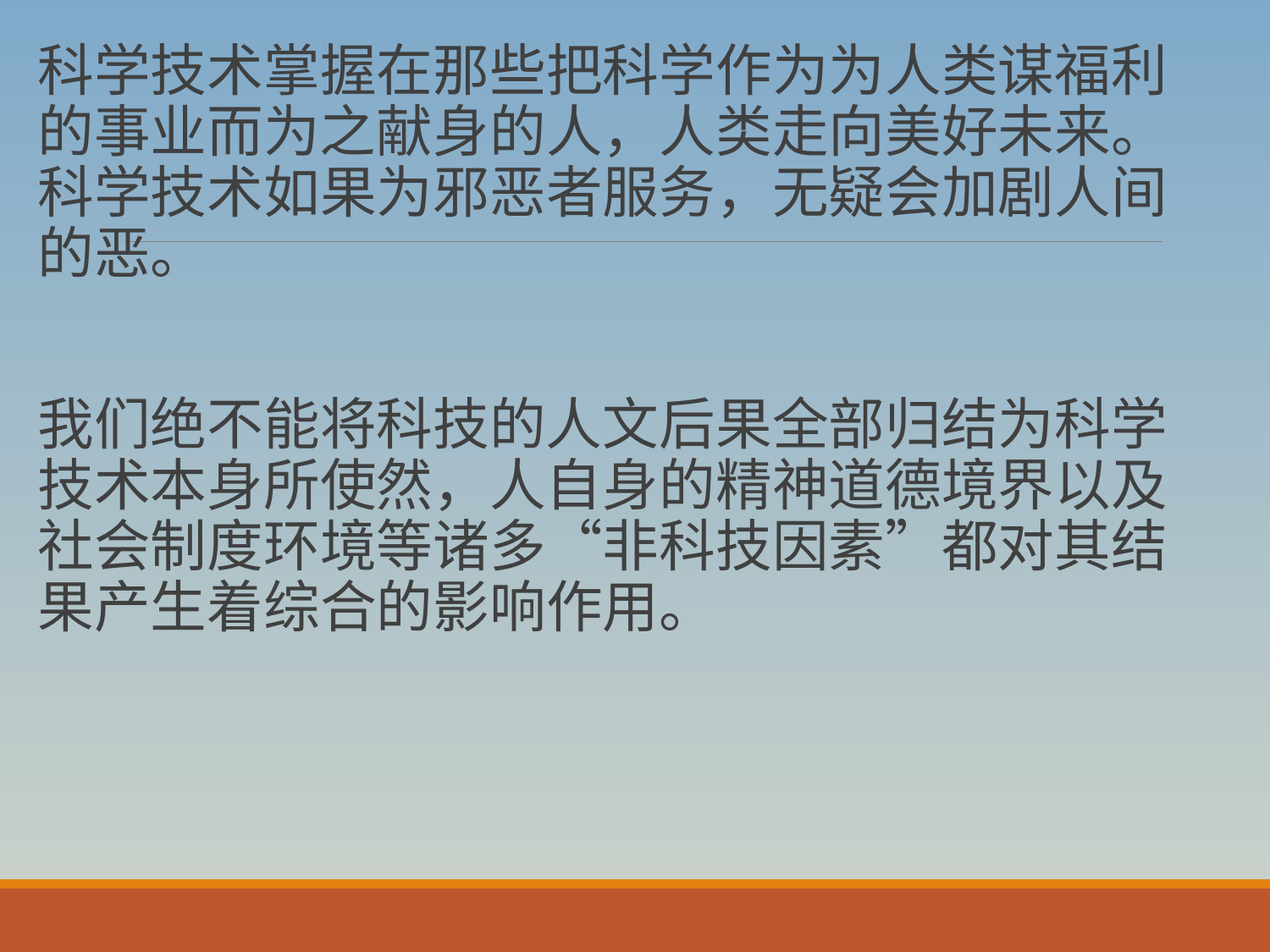

科学技术掌握在那些把科学作为为人类谋福利的事业而为之献身的人，人类走向美好未来。科学技术如果为邪恶者服务，无疑会加剧人间的恶。

我们绝不能将科技的人文后果全部归结为科学技术本身所使然，人自身的精神道德境界以及社会制度环境等诸多“非科技因素”都对其结果产生着综合的影响作用。